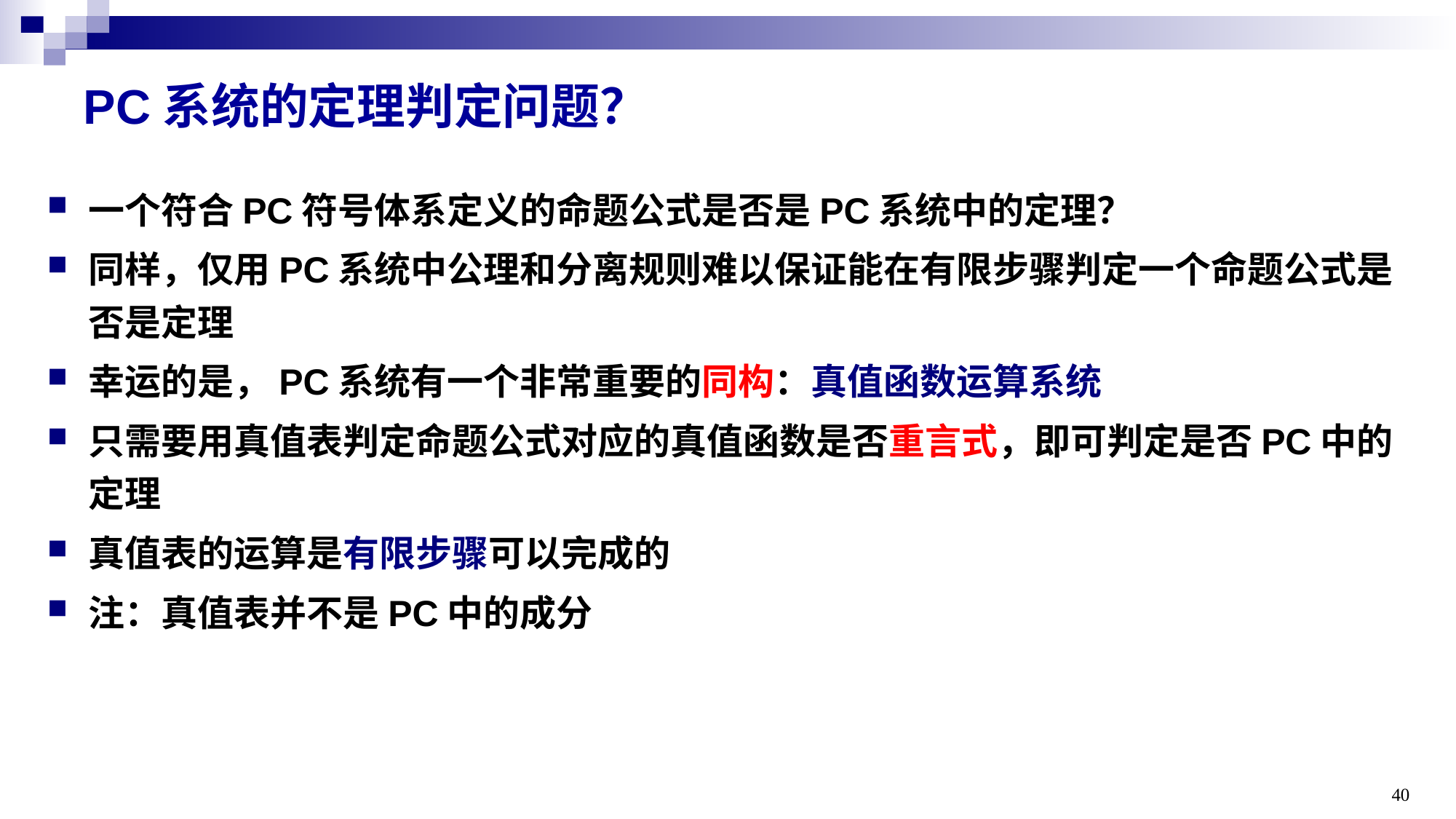

# PC系统的定理判定问题？
一个符合PC符号体系定义的命题公式是否是PC系统中的定理？
同样，仅用PC系统中公理和分离规则难以保证能在有限步骤判定一个命题公式是否是定理
幸运的是，PC系统有一个非常重要的同构：真值函数运算系统
只需要用真值表判定命题公式对应的真值函数是否重言式，即可判定是否PC中的定理
真值表的运算是有限步骤可以完成的
注：真值表并不是PC中的成分
40